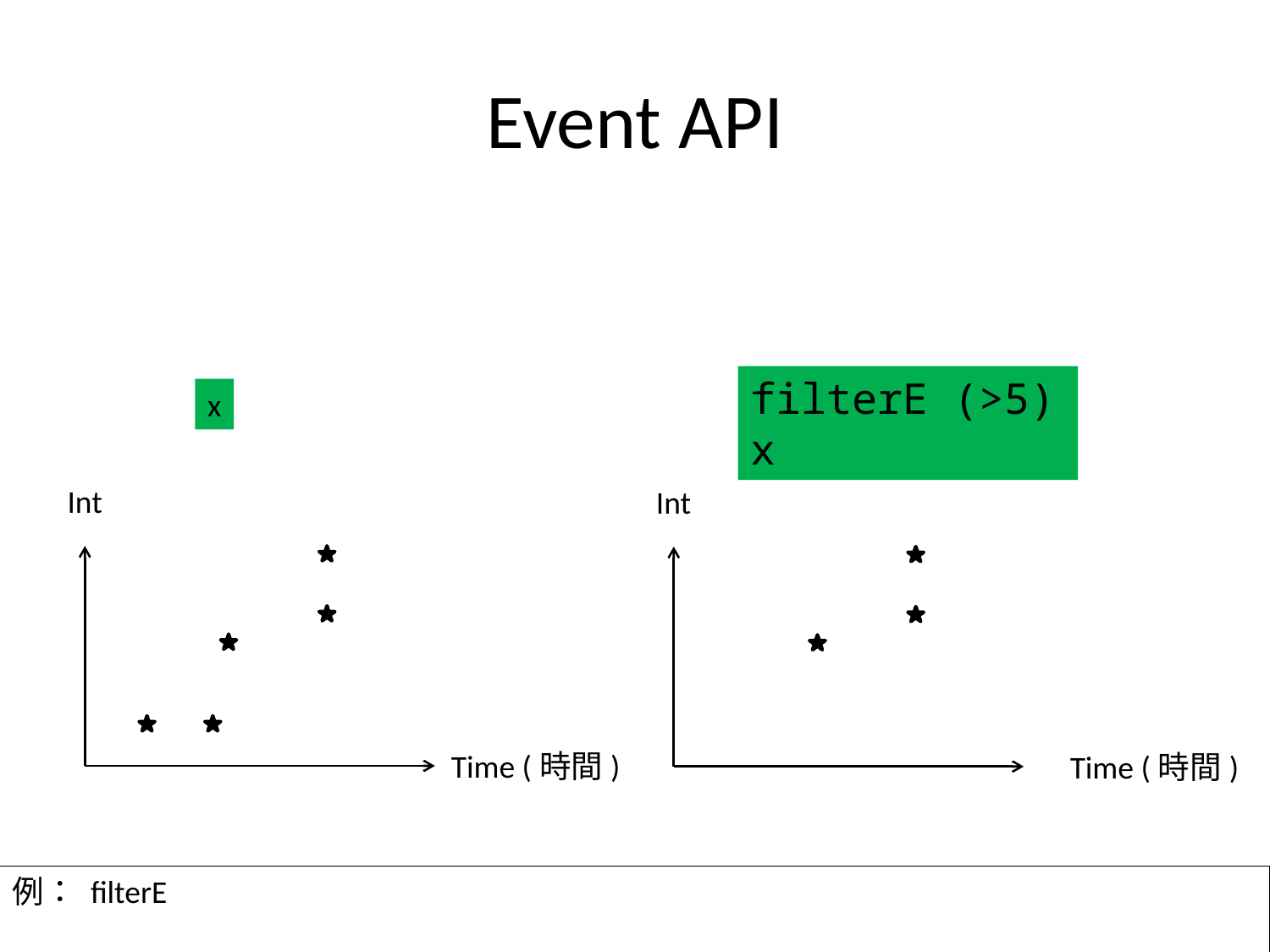

# Event API
filterE (>5) x
x
Int
Int

Time (時間)
Time (時間)
例： filterE